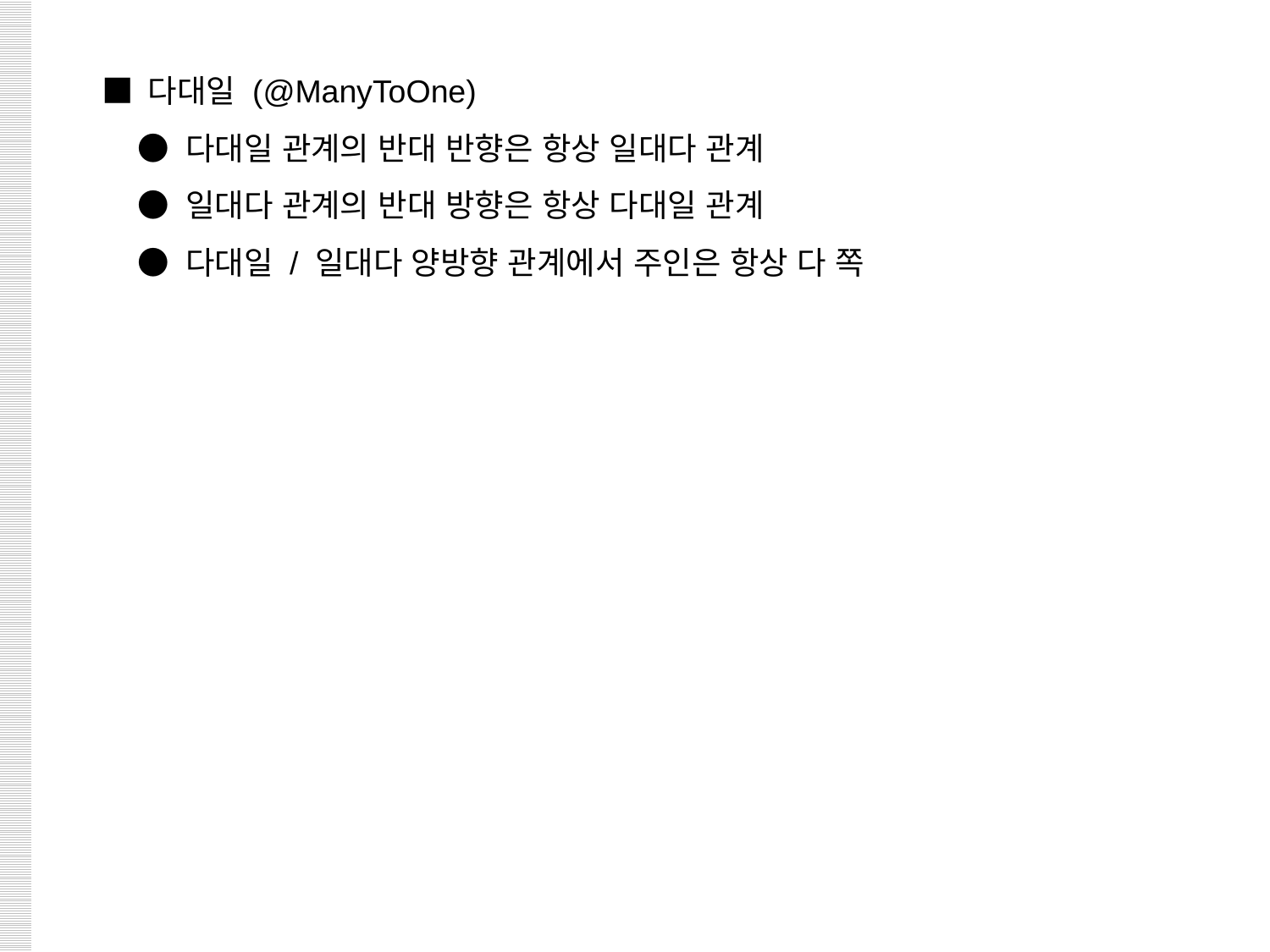

■ 다대일 (@ManyToOne)
    ● 다대일 관계의 반대 반향은 항상 일대다 관계
    ● 일대다 관계의 반대 방향은 항상 다대일 관계
    ● 다대일 / 일대다 양방향 관계에서 주인은 항상 다 쪽